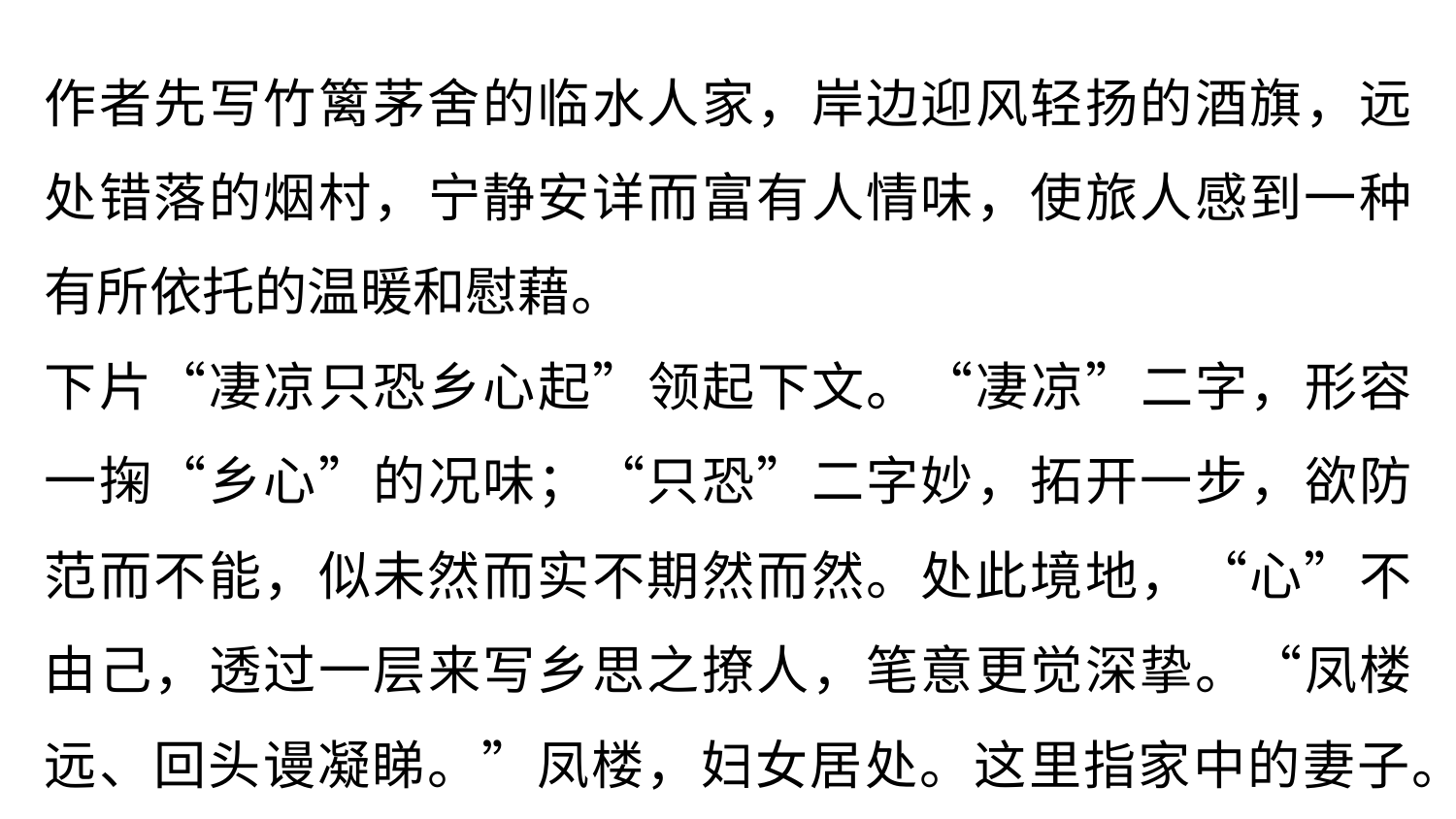

作者先写竹篱茅舍的临水人家，岸边迎风轻扬的酒旗，远处错落的烟村，宁静安详而富有人情味，使旅人感到一种有所依托的温暖和慰藉。
下片“凄凉只恐乡心起”领起下文。“凄凉”二字，形容一掬“乡心”的况味；“只恐”二字妙，拓开一步，欲防范而不能，似未然而实不期然而然。处此境地，“心”不由己，透过一层来写乡思之撩人，笔意更觉深挚。“凤楼远、回头谩凝睇。”凤楼，妇女居处。这里指家中的妻子。凝睇，凝